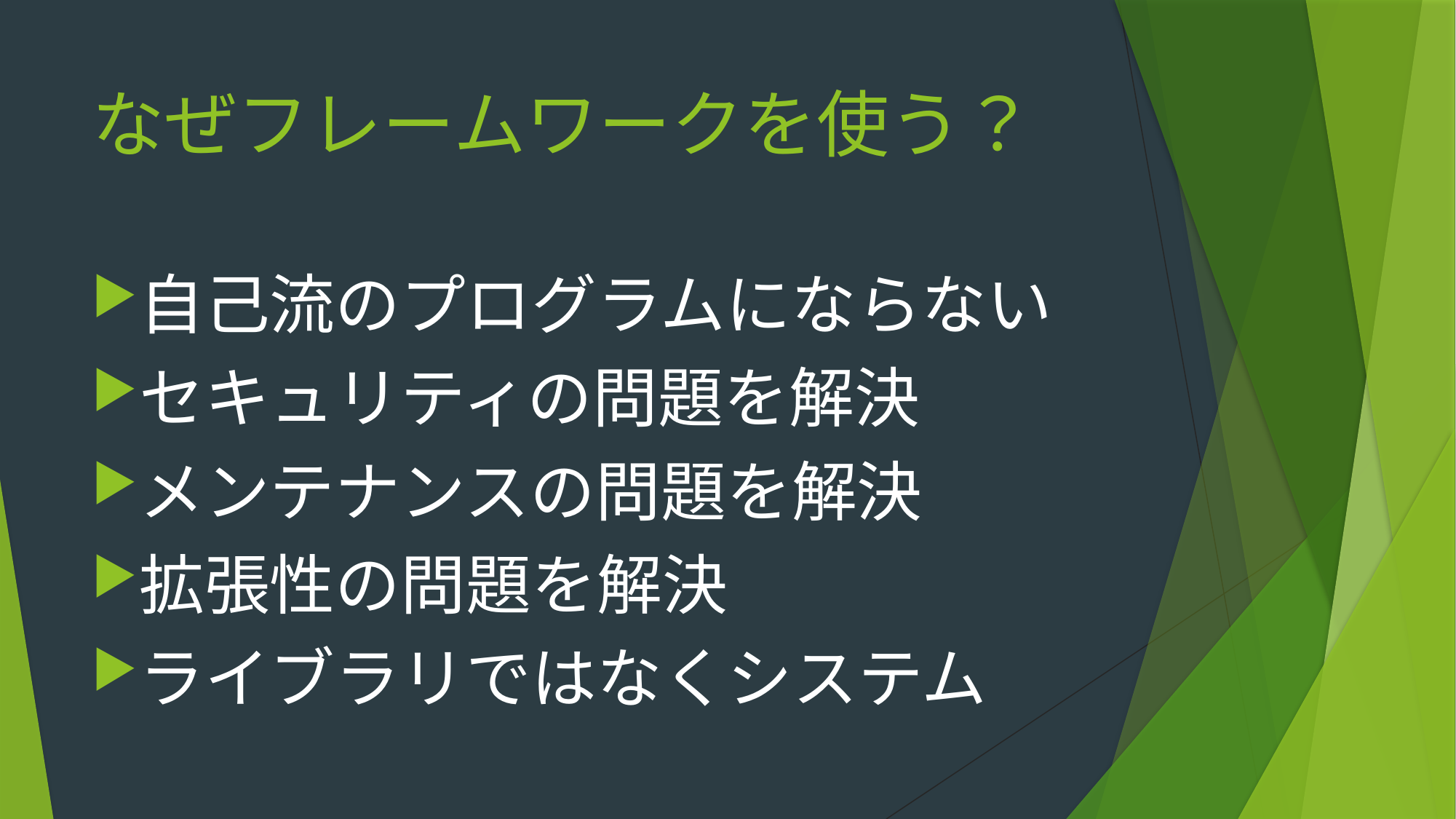

# なぜフレームワークを使う？
自己流のプログラムにならない
セキュリティの問題を解決
メンテナンスの問題を解決
拡張性の問題を解決
ライブラリではなくシステム